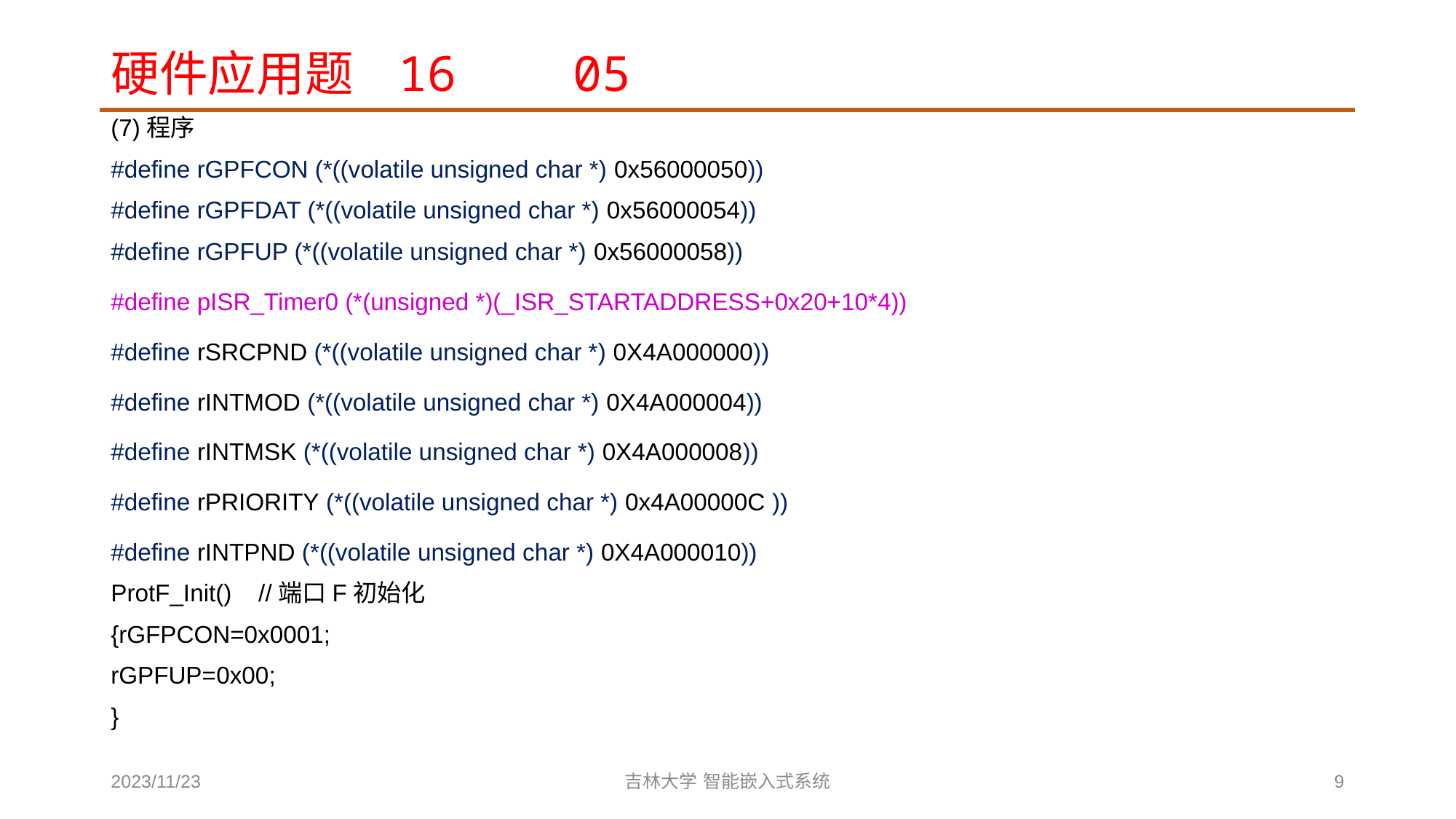

# 硬件应用题   16    05
(7)程序
#define rGPFCON (*((volatile unsigned char *) 0x56000050))
#define rGPFDAT (*((volatile unsigned char *) 0x56000054))
#define rGPFUP (*((volatile unsigned char *) 0x56000058))
#define pISR_Timer0 (*(unsigned *)(_ISR_STARTADDRESS+0x20+10*4))
#define rSRCPND (*((volatile unsigned char *) 0X4A000000))
#define rINTMOD (*((volatile unsigned char *) 0X4A000004))
#define rINTMSK (*((volatile unsigned char *) 0X4A000008))
#define rPRIORITY (*((volatile unsigned char *) 0x4A00000C ))
#define rINTPND (*((volatile unsigned char *) 0X4A000010))
ProtF_Init()    //端口F初始化
{rGFPCON=0x0001;
rGPFUP=0x00;
}

2023/11/23
吉林大学 智能嵌入式系统
9